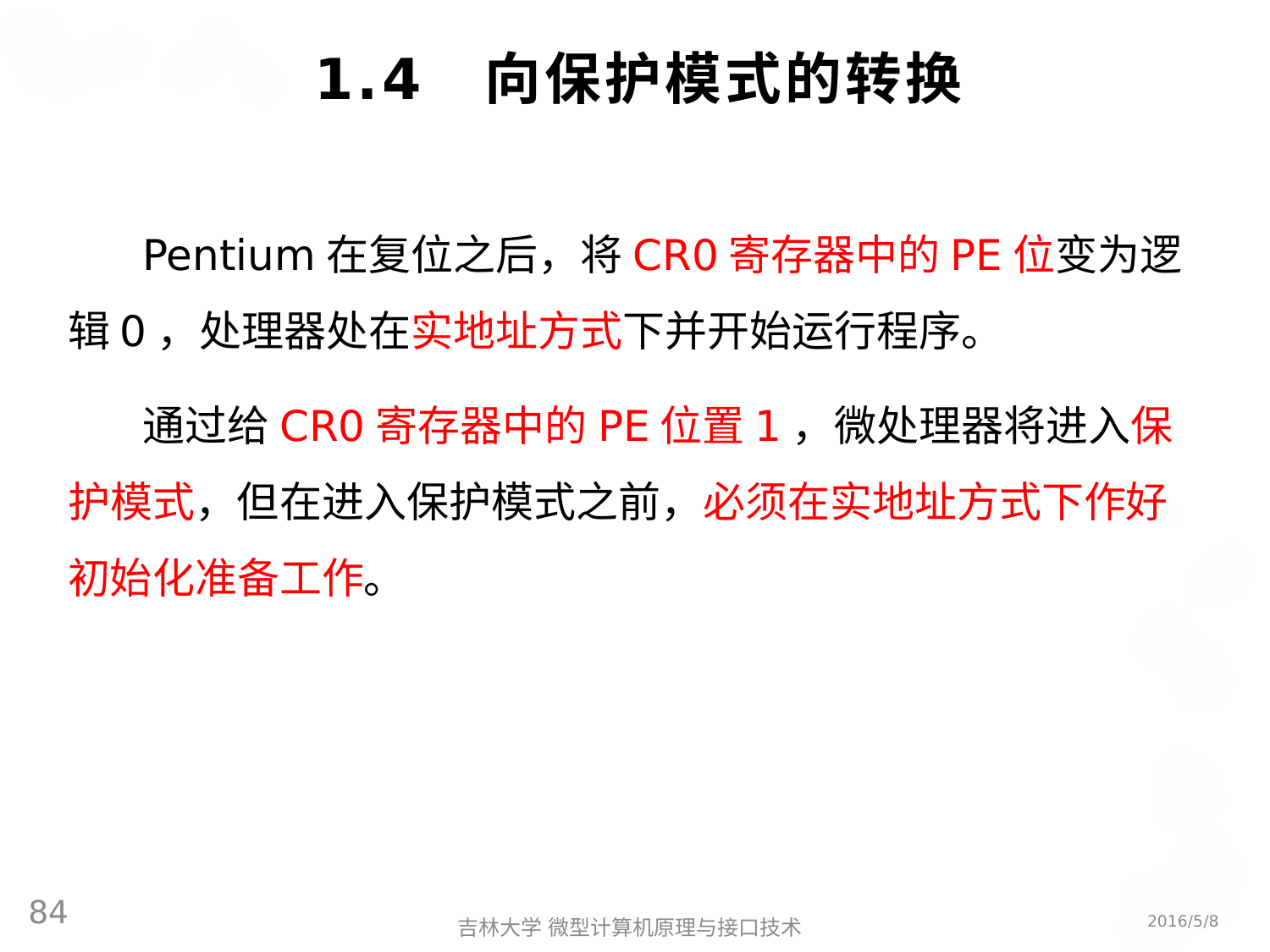

# 1.4  向保护模式的转换
Pentium在复位之后，将CR0寄存器中的PE位变为逻辑0，处理器处在实地址方式下并开始运行程序。
通过给CR0寄存器中的PE位置1，微处理器将进入保护模式，但在进入保护模式之前，必须在实地址方式下作好初始化准备工作。
84
2016/5/8
吉林大学 微型计算机原理与接口技术